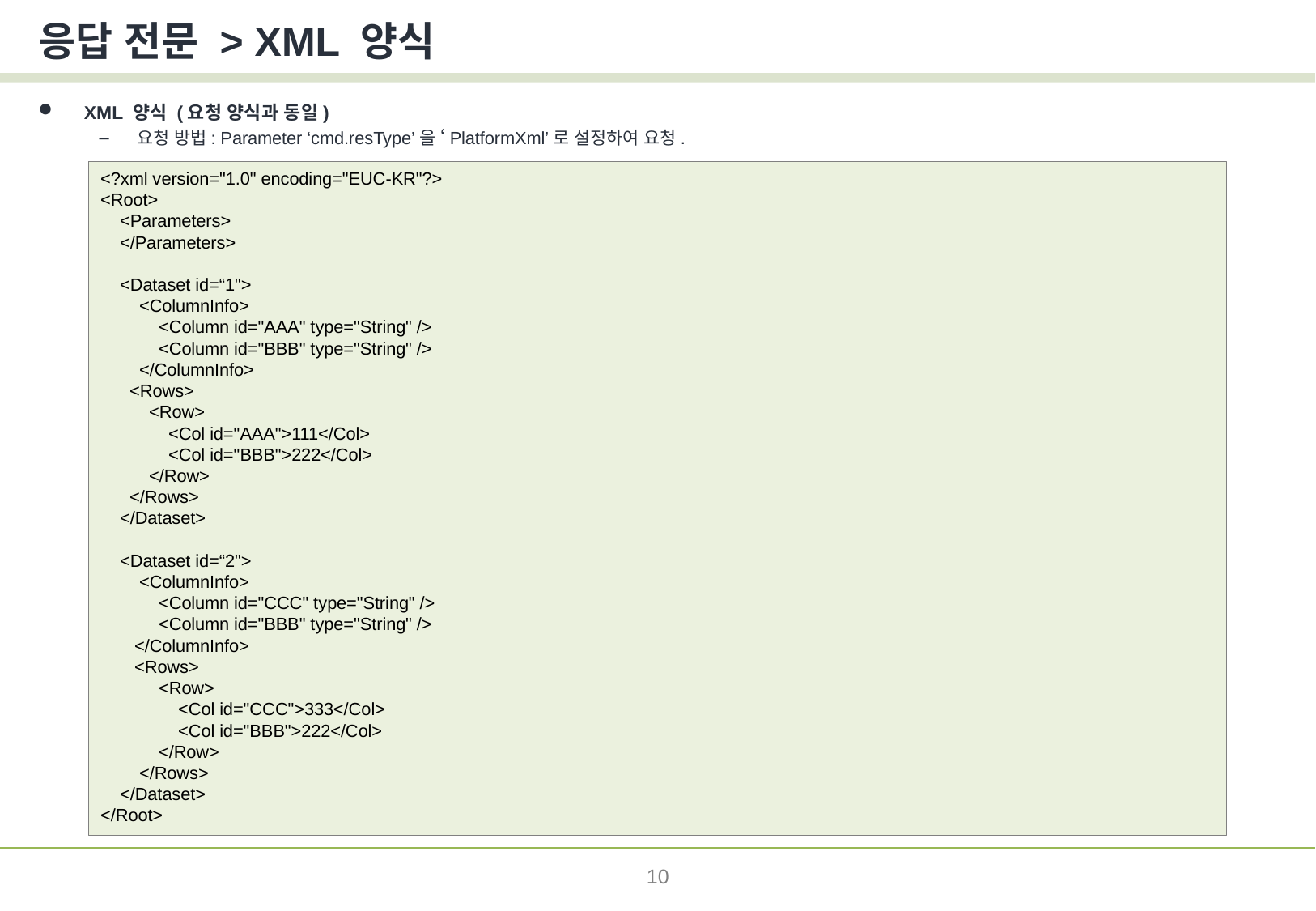

# 응답 전문 > XML 양식
XML 양식 (요청 양식과 동일)
요청 방법: Parameter ‘cmd.resType’을 ‘PlatformXml’로 설정하여 요청.

<?xml version="1.0" encoding="EUC-KR"?>
<Root>
    <Parameters>
    </Parameters>

    <Dataset id=“1">
        <ColumnInfo>
            <Column id="AAA" type="String" />
            <Column id="BBB" type="String" />
        </ColumnInfo>
      <Rows>
          <Row>
              <Col id="AAA">111</Col>
              <Col id="BBB">222</Col>
          </Row>
      </Rows>
    </Dataset>

    <Dataset id=“2">
        <ColumnInfo>
            <Column id="CCC" type="String" />
            <Column id="BBB" type="String" />
       </ColumnInfo>
       <Rows>
            <Row>
                <Col id="CCC">333</Col>
                <Col id="BBB">222</Col>
            </Row>
        </Rows>
    </Dataset>
</Root>
10